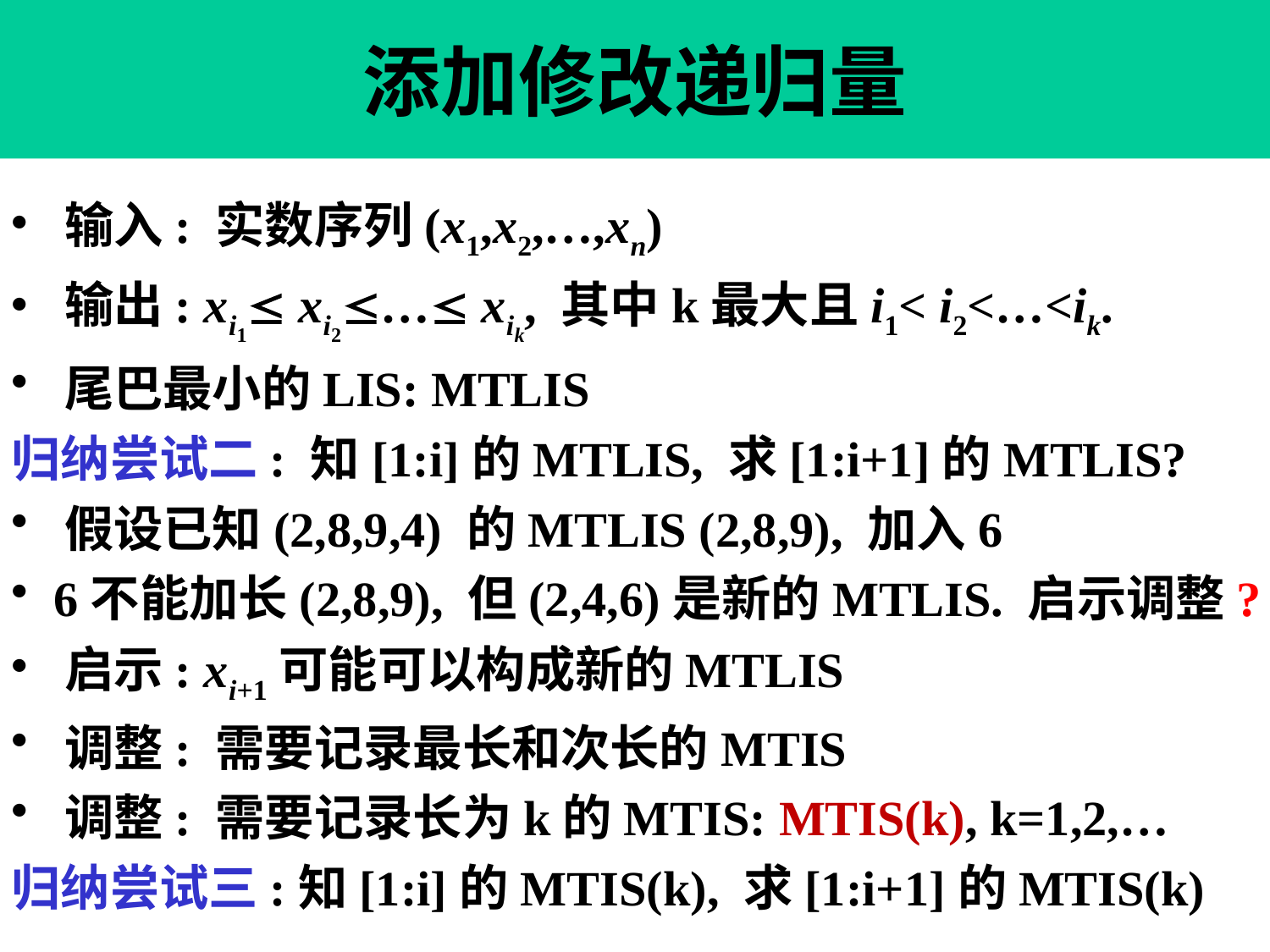

# 添加修改递归量
 输入: 实数序列(x1,x2,…,xn)
 输出: xi1≤ xi2≤…≤ xik, 其中k最大且i1< i2<…<ik.
 尾巴最小的LIS: MTLIS
归纳尝试二: 知[1:i]的MTLIS, 求[1:i+1]的MTLIS?
 假设已知(2,8,9,4) 的MTLIS (2,8,9), 加入6
 6不能加长(2,8,9), 但(2,4,6)是新的MTLIS. 启示调整?
 启示: xi+1可能可以构成新的MTLIS
 调整: 需要记录最长和次长的MTIS
 调整: 需要记录长为k的MTIS: MTIS(k), k=1,2,…
归纳尝试三:知[1:i]的MTIS(k), 求[1:i+1]的MTIS(k)